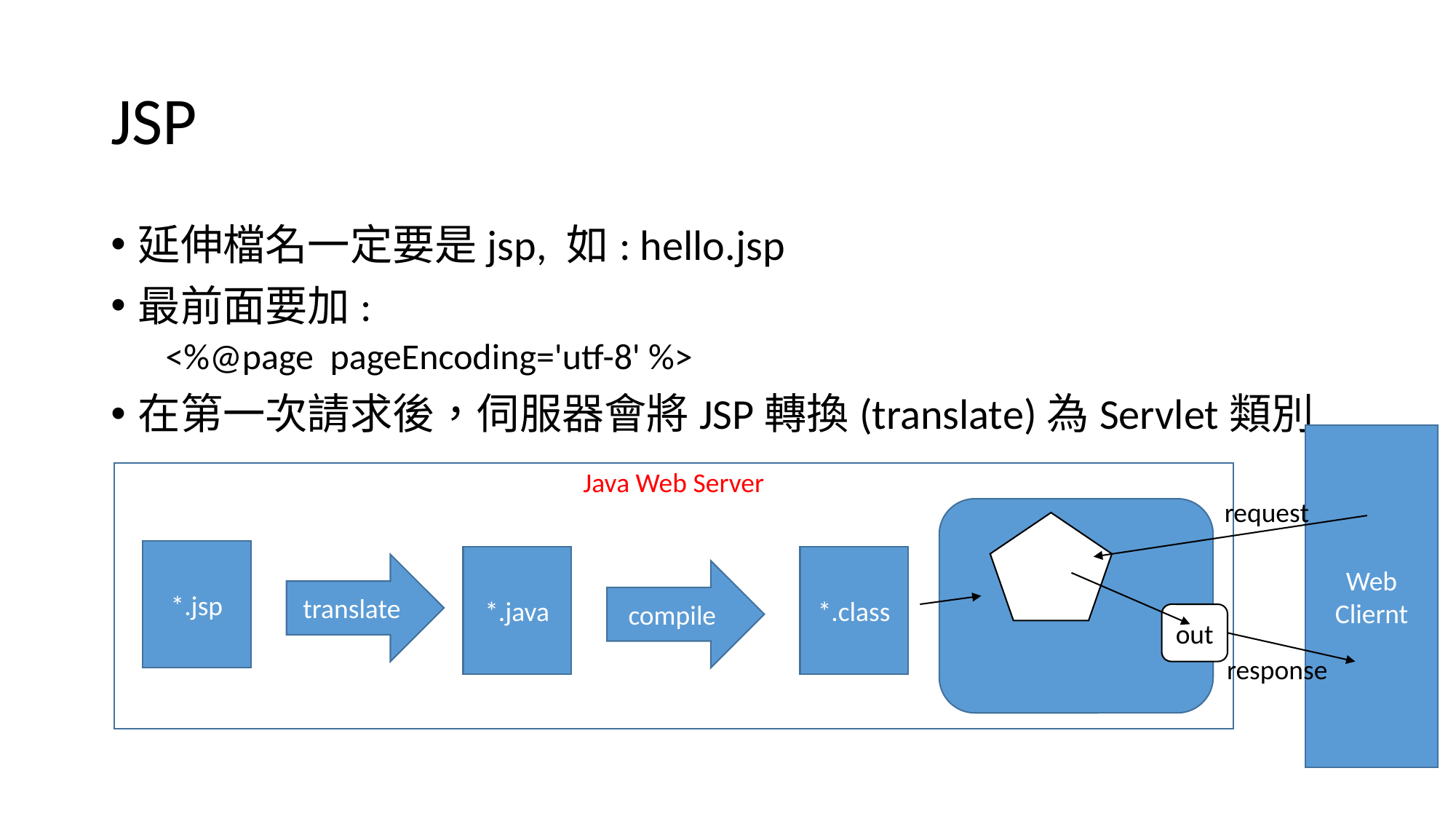

# JSP
延伸檔名一定要是jsp, 如: hello.jsp
最前面要加:
<%@page  pageEncoding='utf-8' %>
在第一次請求後，伺服器會將JSP轉換(translate)為Servlet類別
Web
Cliernt

Java Web Server

request

*.jsp
*.java
*.class
translate
compile
out
response